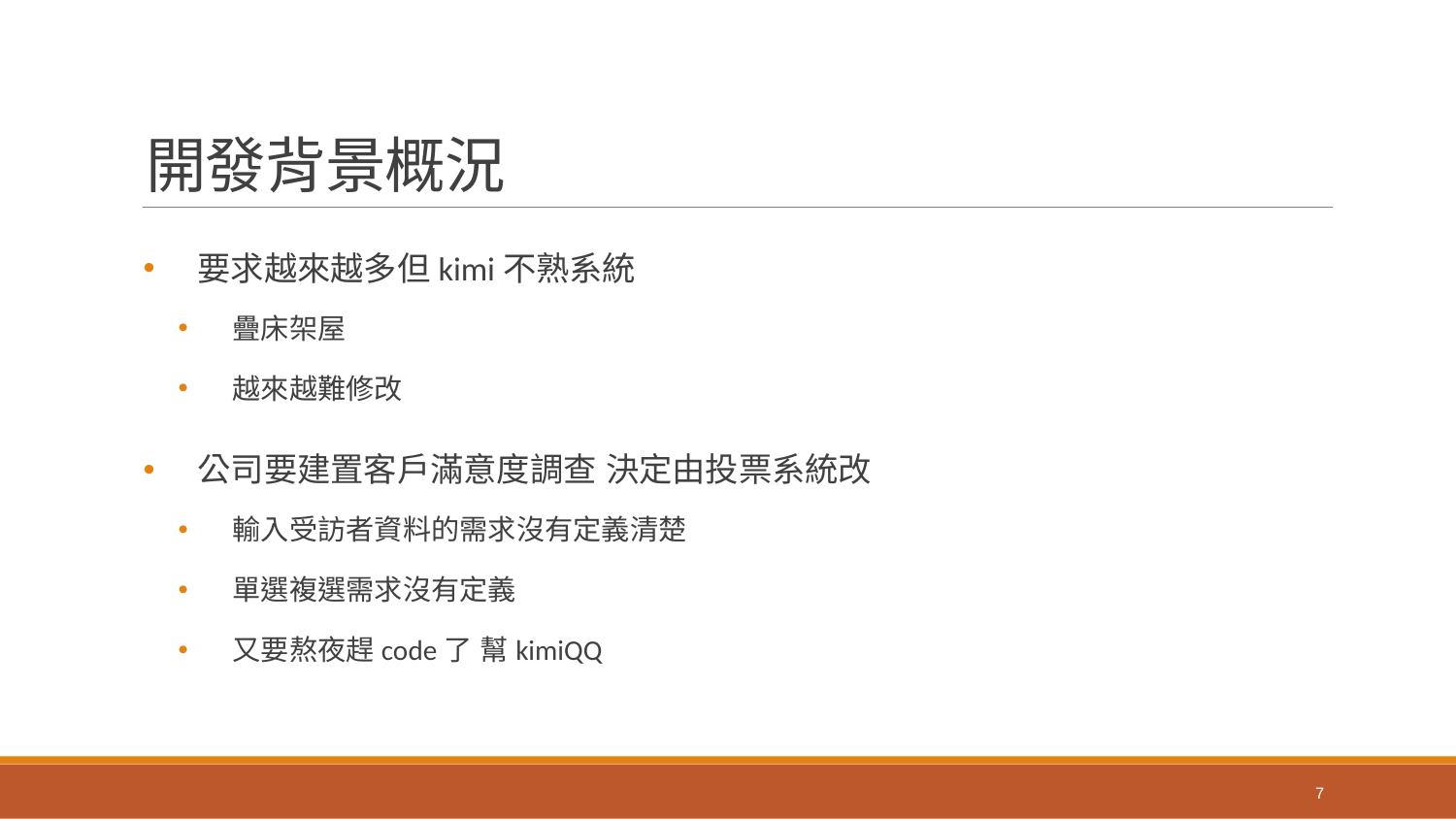

# 開發背景概況
要求越來越多但kimi不熟系統
疊床架屋
越來越難修改
公司要建置客戶滿意度調查 決定由投票系統改
輸入受訪者資料的需求沒有定義清楚
單選複選需求沒有定義
又要熬夜趕code了 幫kimiQQ

7